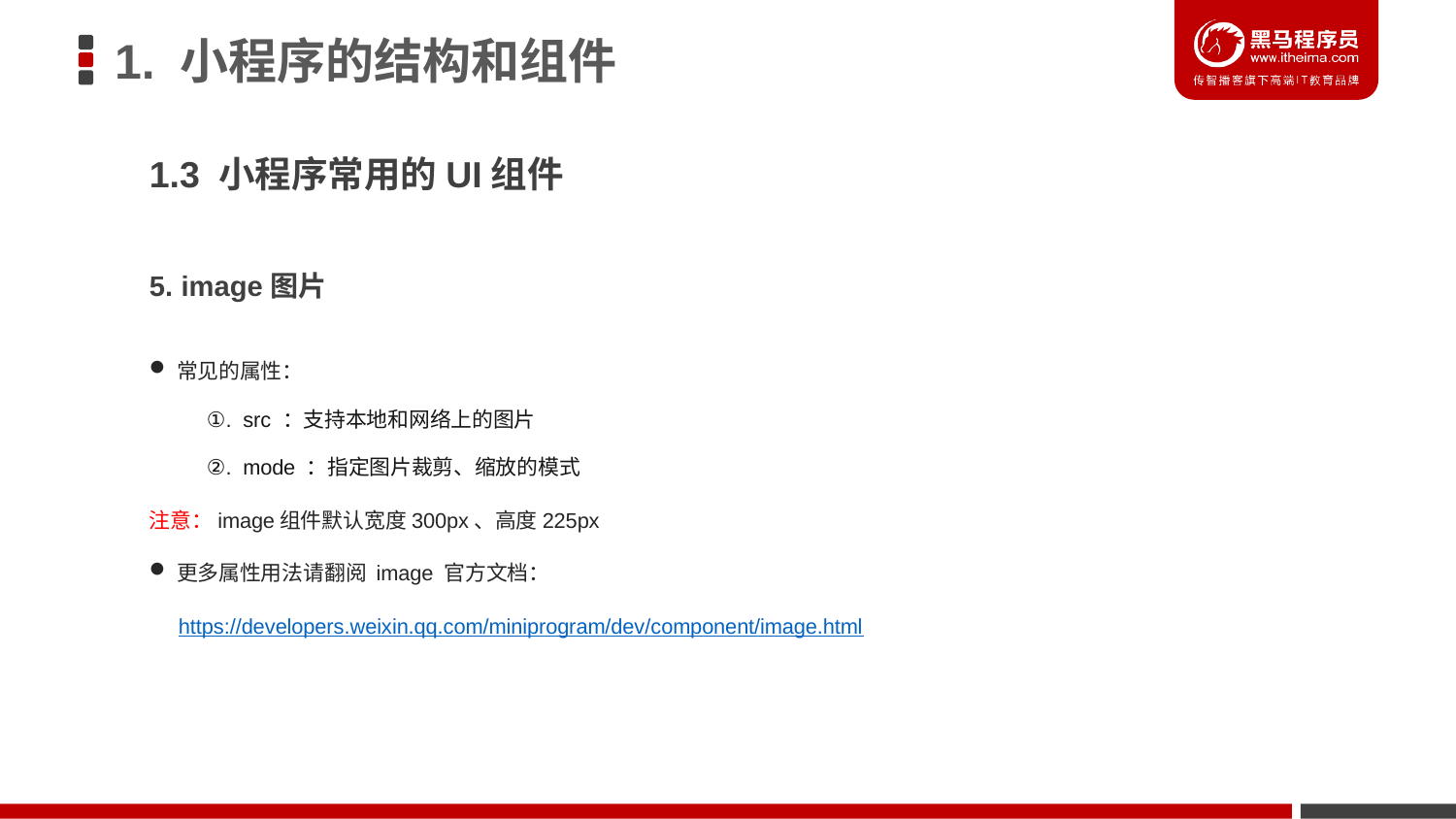

# 1. 小程序的结构和组件
1.3 小程序常用的UI组件
5. image图片
常见的属性：
src ：支持本地和网络上的图片
mode ：指定图片裁剪、缩放的模式
注意：image组件默认宽度300px、高度225px
更多属性用法请翻阅 image 官方文档：
     https://developers.weixin.qq.com/miniprogram/dev/component/image.html